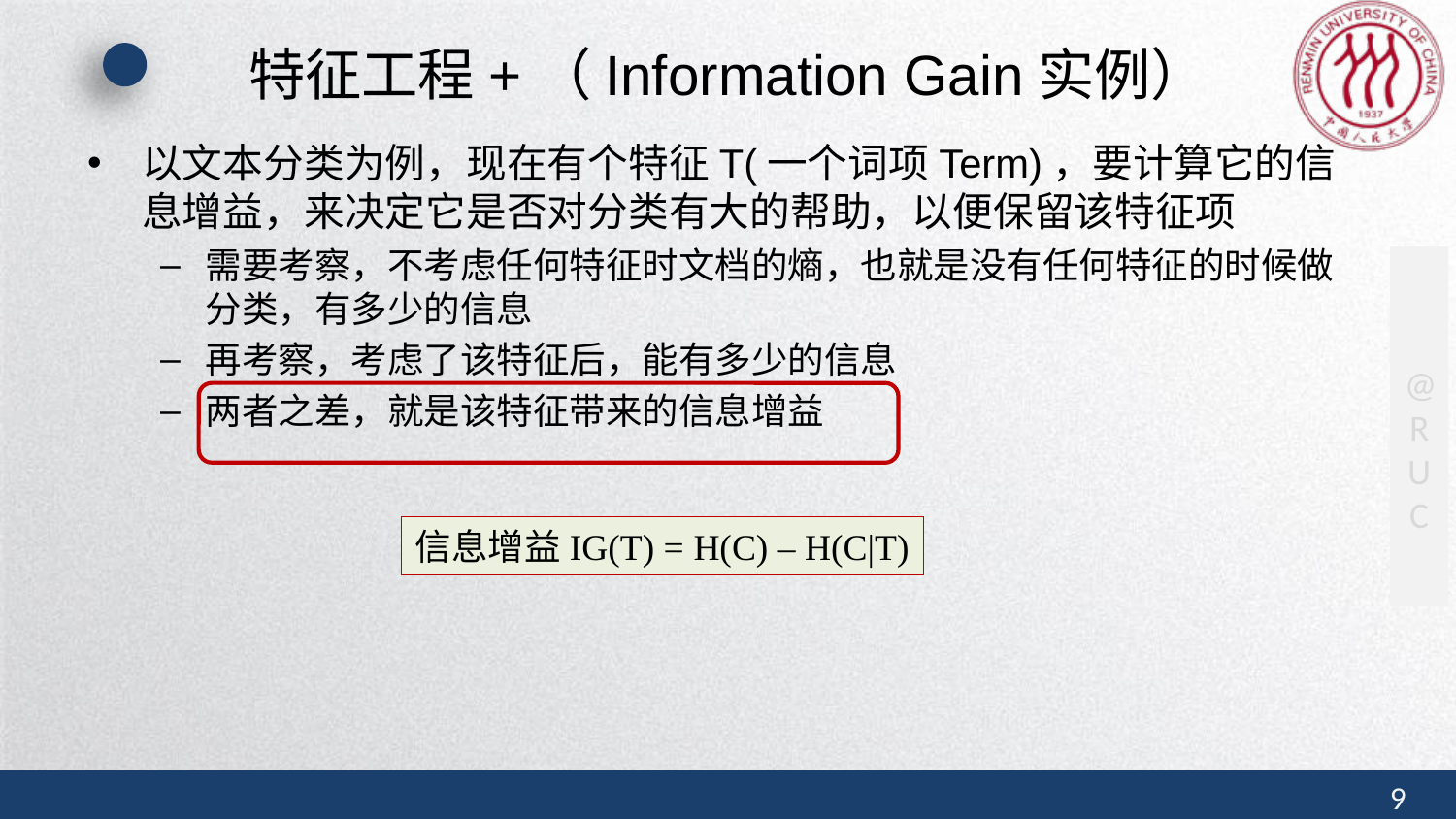

# 特征工程+（Information Gain实例）
以文本分类为例，现在有个特征T(一个词项Term)，要计算它的信息增益，来决定它是否对分类有大的帮助，以便保留该特征项
需要考察，不考虑任何特征时文档的熵，也就是没有任何特征的时候做分类，有多少的信息
再考察，考虑了该特征后，能有多少的信息
两者之差，就是该特征带来的信息增益

信息增益IG(T) = H(C) – H(C|T)